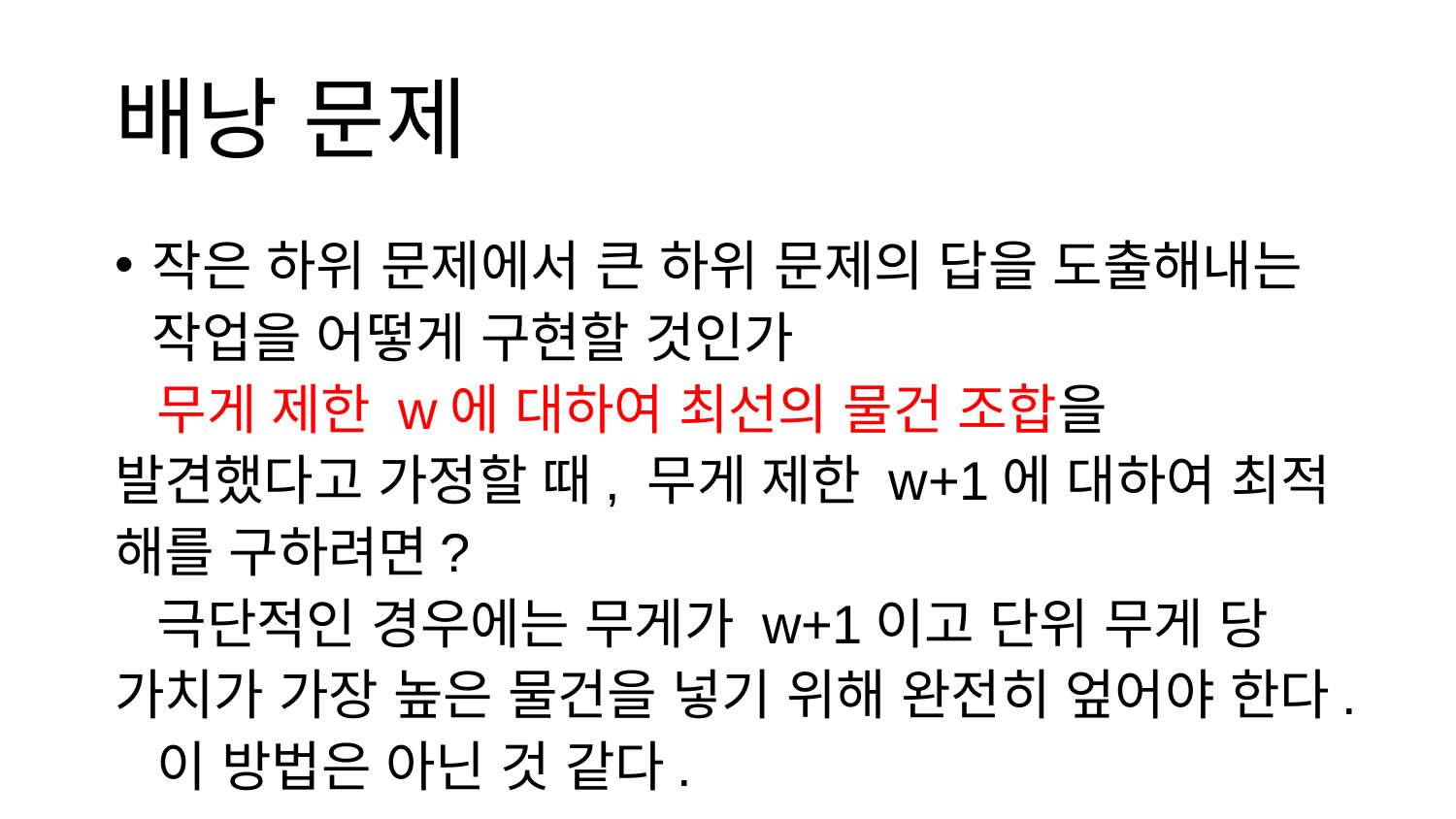

# 배낭 문제
작은 하위 문제에서 큰 하위 문제의 답을 도출해내는 작업을 어떻게 구현할 것인가
  무게 제한 w에 대하여 최선의 물건 조합을 발견했다고 가정할 때, 무게 제한 w+1에 대하여 최적 해를 구하려면?
  극단적인 경우에는 무게가 w+1이고 단위 무게 당 가치가 가장 높은 물건을 넣기 위해 완전히 엎어야 한다.
  이 방법은 아닌 것 같다.